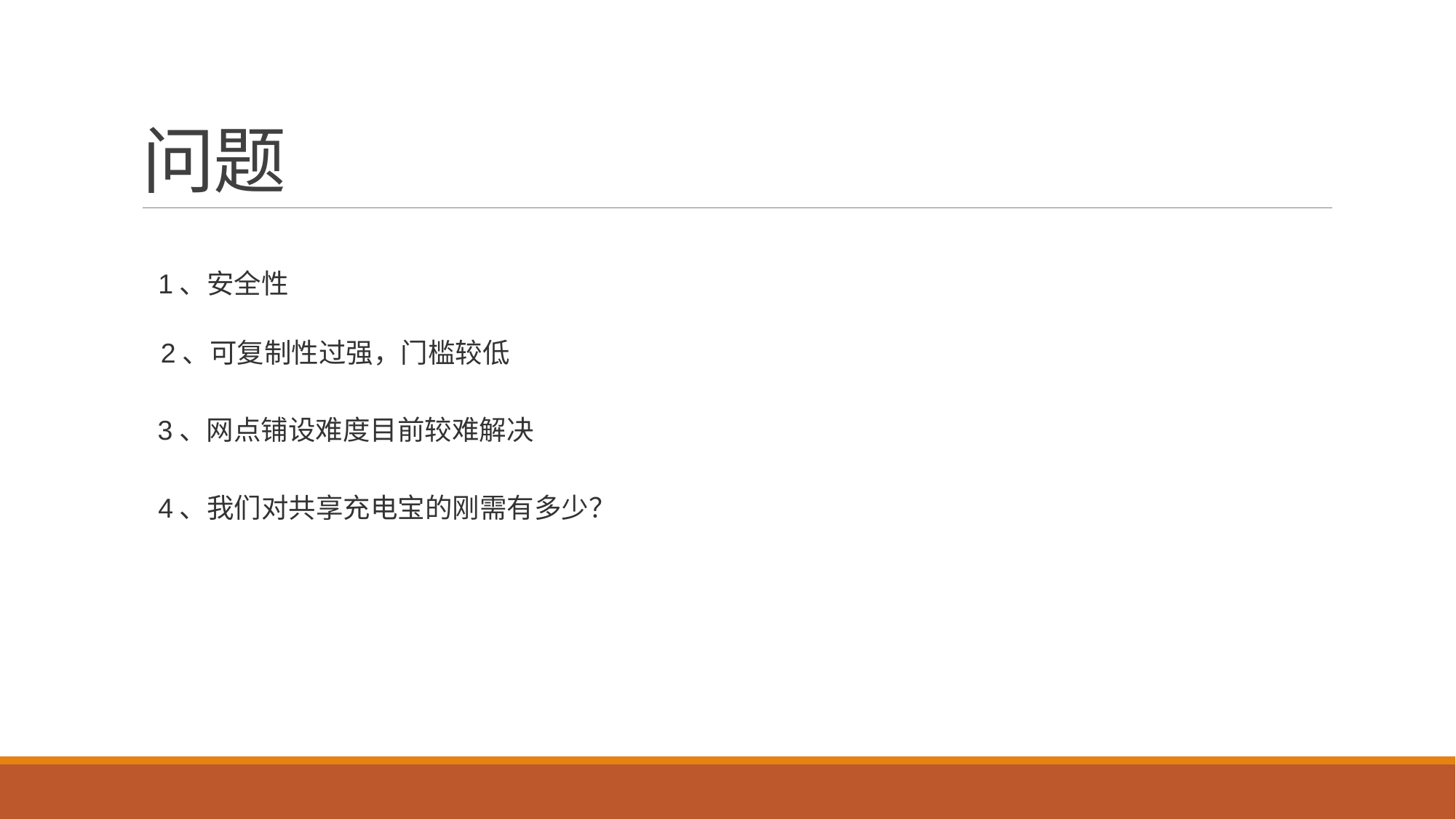

# 问题
1、安全性
2、可复制性过强，门槛较低
3、网点铺设难度目前较难解决
4、我们对共享充电宝的刚需有多少？